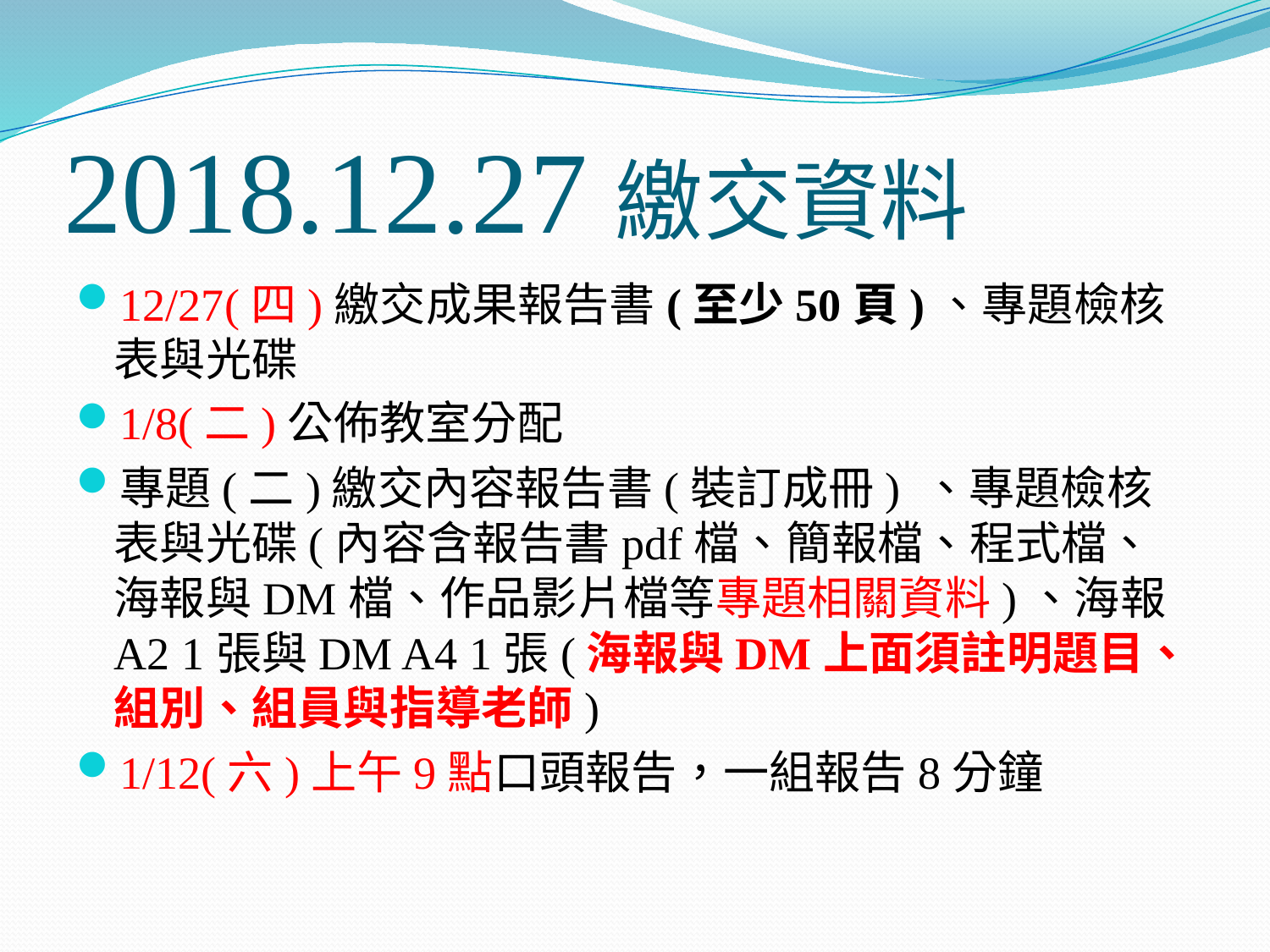

# 2018.12.27繳交資料
12/27(四)繳交成果報告書(至少50頁)、專題檢核表與光碟
1/8(二)公佈教室分配
專題(二)繳交內容報告書(裝訂成冊) 、專題檢核表與光碟(內容含報告書pdf檔、簡報檔、程式檔、海報與DM檔、作品影片檔等專題相關資料)、海報A2 1張與DM A4 1張(海報與DM上面須註明題目、組別、組員與指導老師)
1/12(六)上午9點口頭報告，一組報告8分鐘